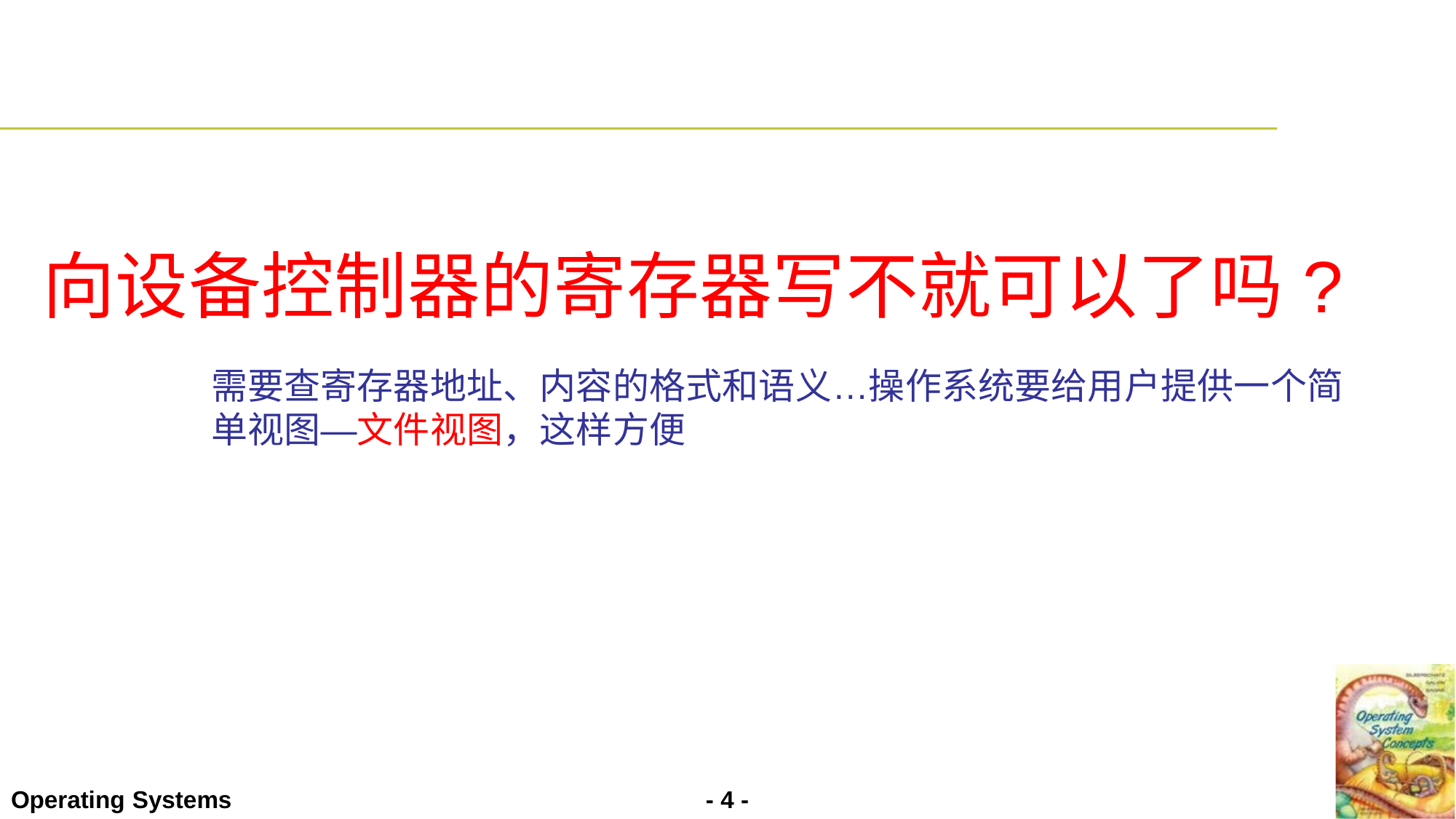

向设备控制器的寄存器写不就可以了吗?
需要查寄存器地址、内容的格式和语义…操作系统要给用户提供一个简
单视图—文件视图，这样方便

- 4 -
Operating Systems